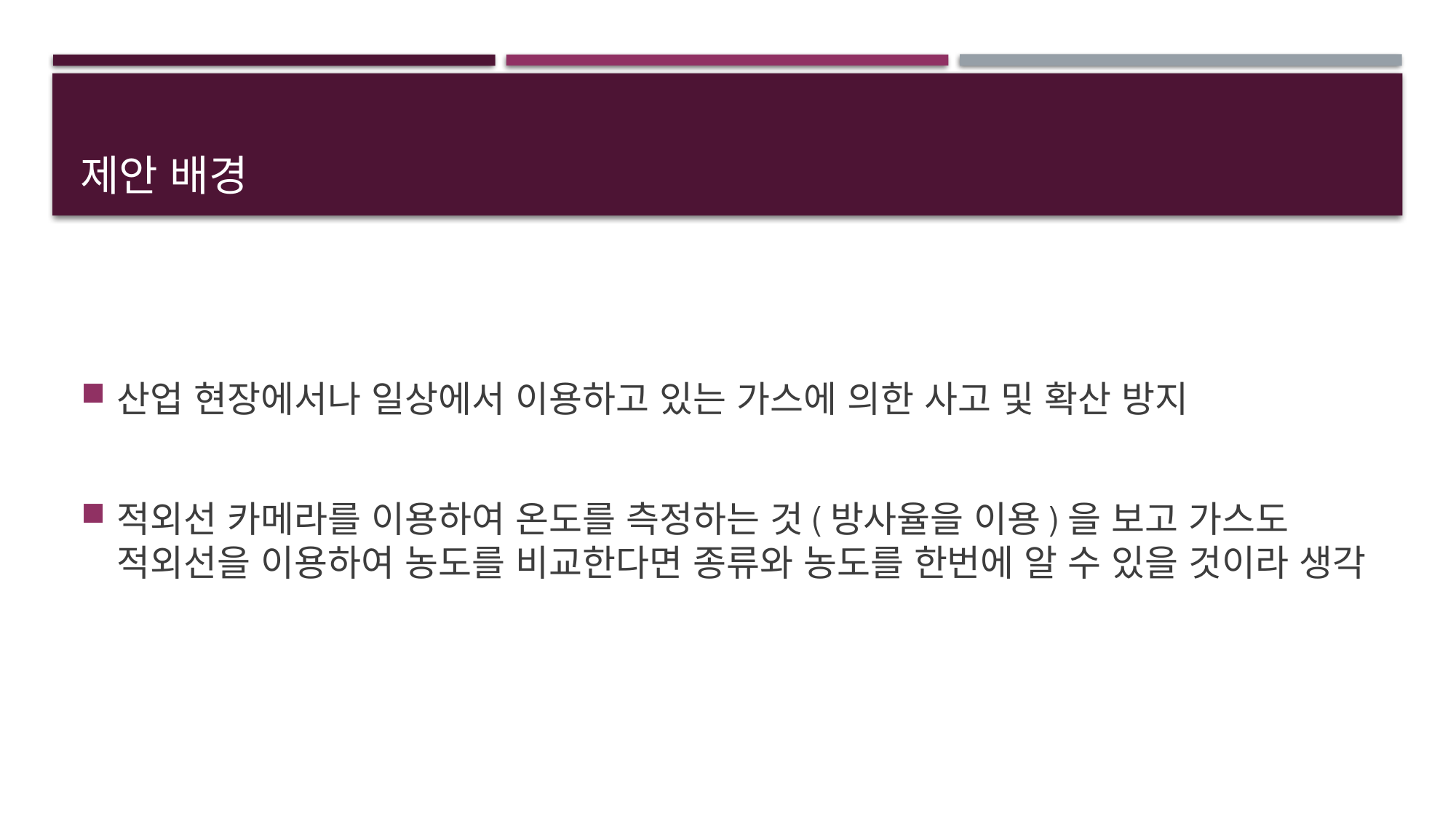

# 제안 배경
산업 현장에서나 일상에서 이용하고 있는 가스에 의한 사고 및 확산 방지

적외선 카메라를 이용하여 온도를 측정하는 것(방사율을 이용)을 보고 가스도 적외선을 이용하여 농도를 비교한다면 종류와 농도를 한번에 알 수 있을 것이라 생각